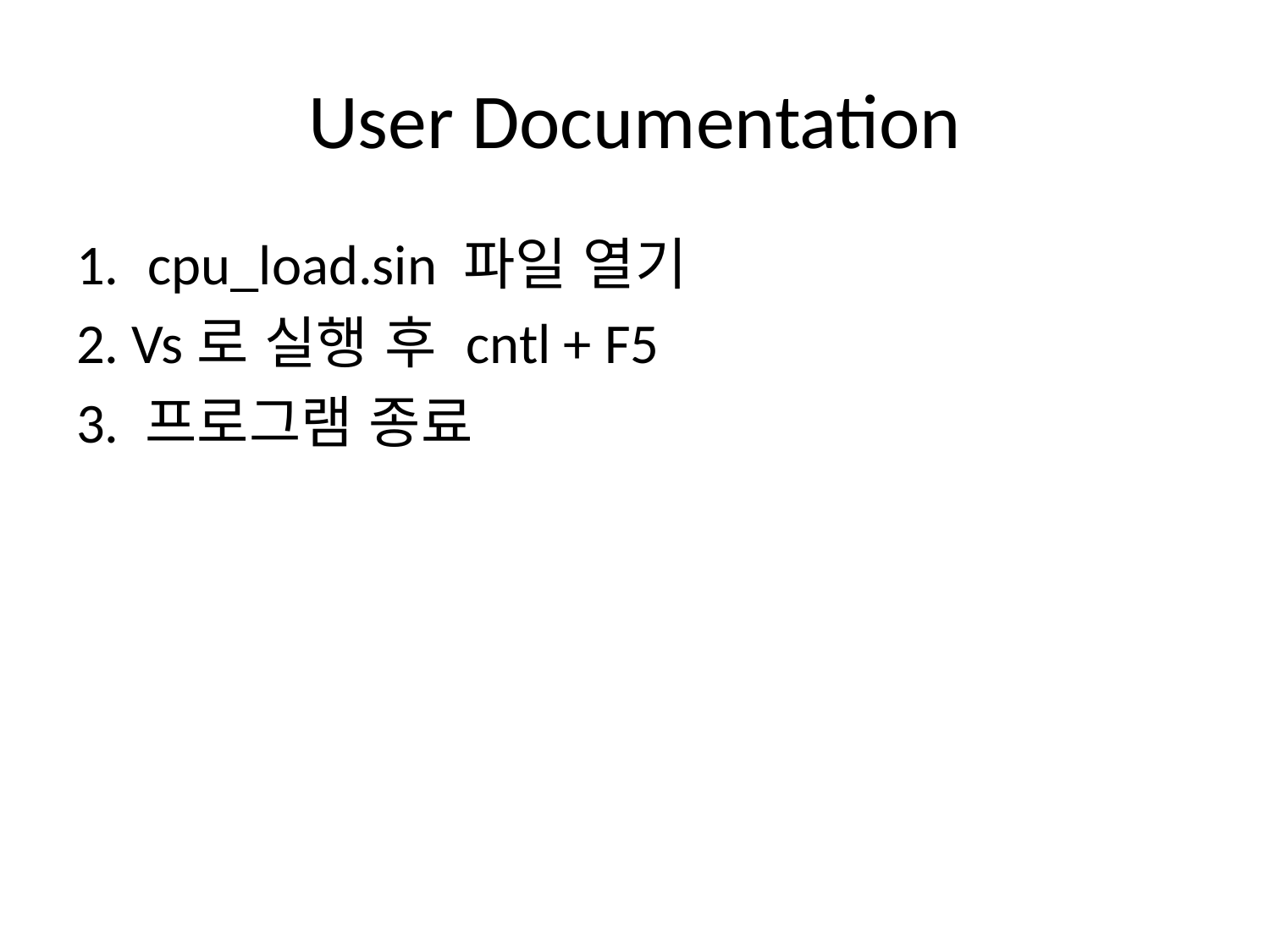

# User Documentation
cpu_load.sin 파일 열기
2. Vs로 실행 후 cntl + F5
3. 프로그램 종료